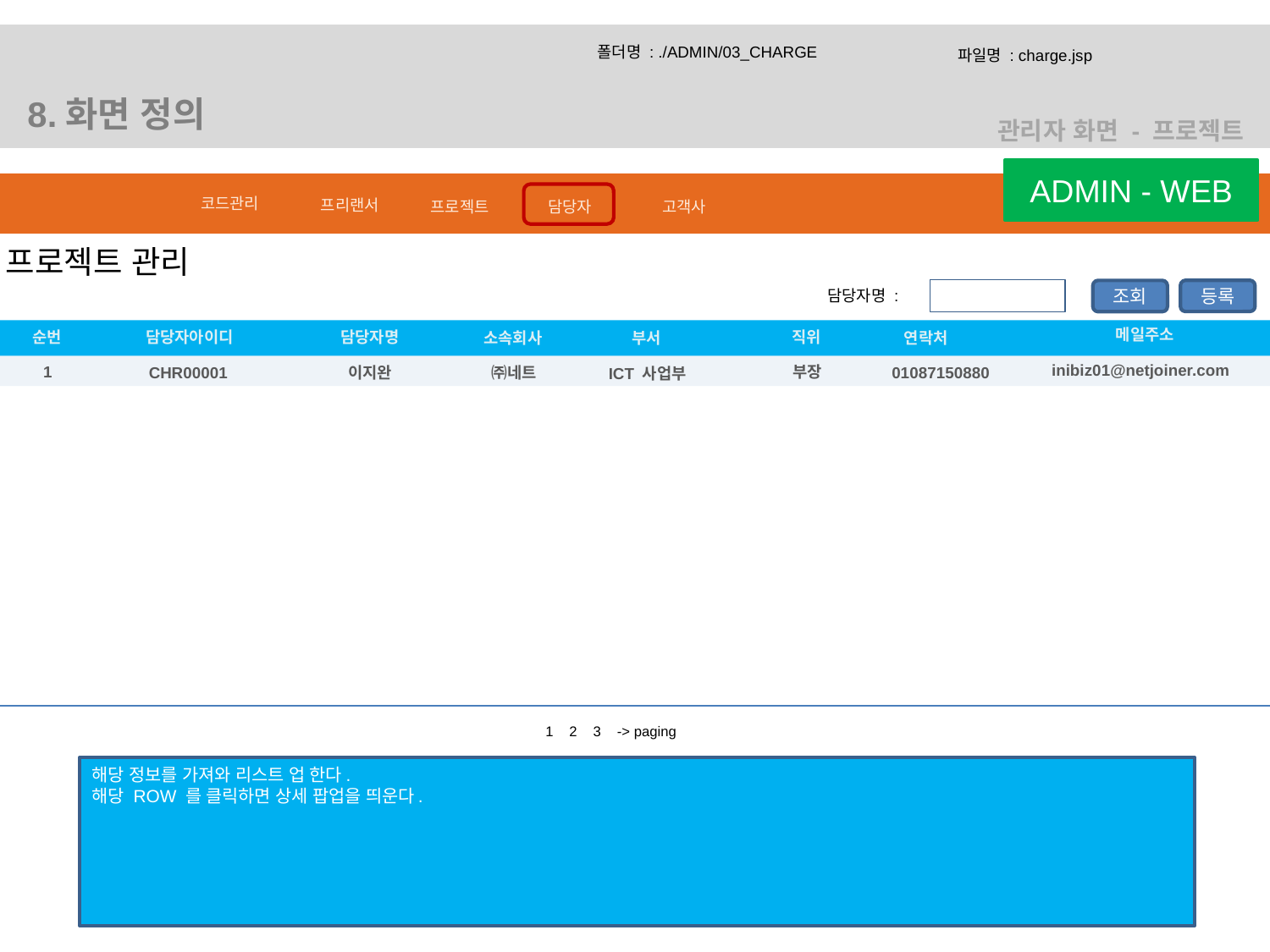

폴더명 : ./ADMIN/03_CHARGE
파일명 : charge.jsp
8.화면 정의
관리자 화면 - 프로젝트
ADMIN - WEB

코드관리
프리랜서
담당자
고객사
프로젝트
프로젝트 관리
담당자명 :

등록
조회
메일주소

순번
직위
담당자아이디
담당자명
연락처
소속회사
부서
inibiz01@netjoiner.com

1
부장
CHR00001
이지완
㈜네트
01087150880
ICT 사업부
1    2    3    -> paging
해당 정보를 가져와 리스트 업 한다.
해당 ROW 를 클릭하면 상세 팝업을 띄운다.